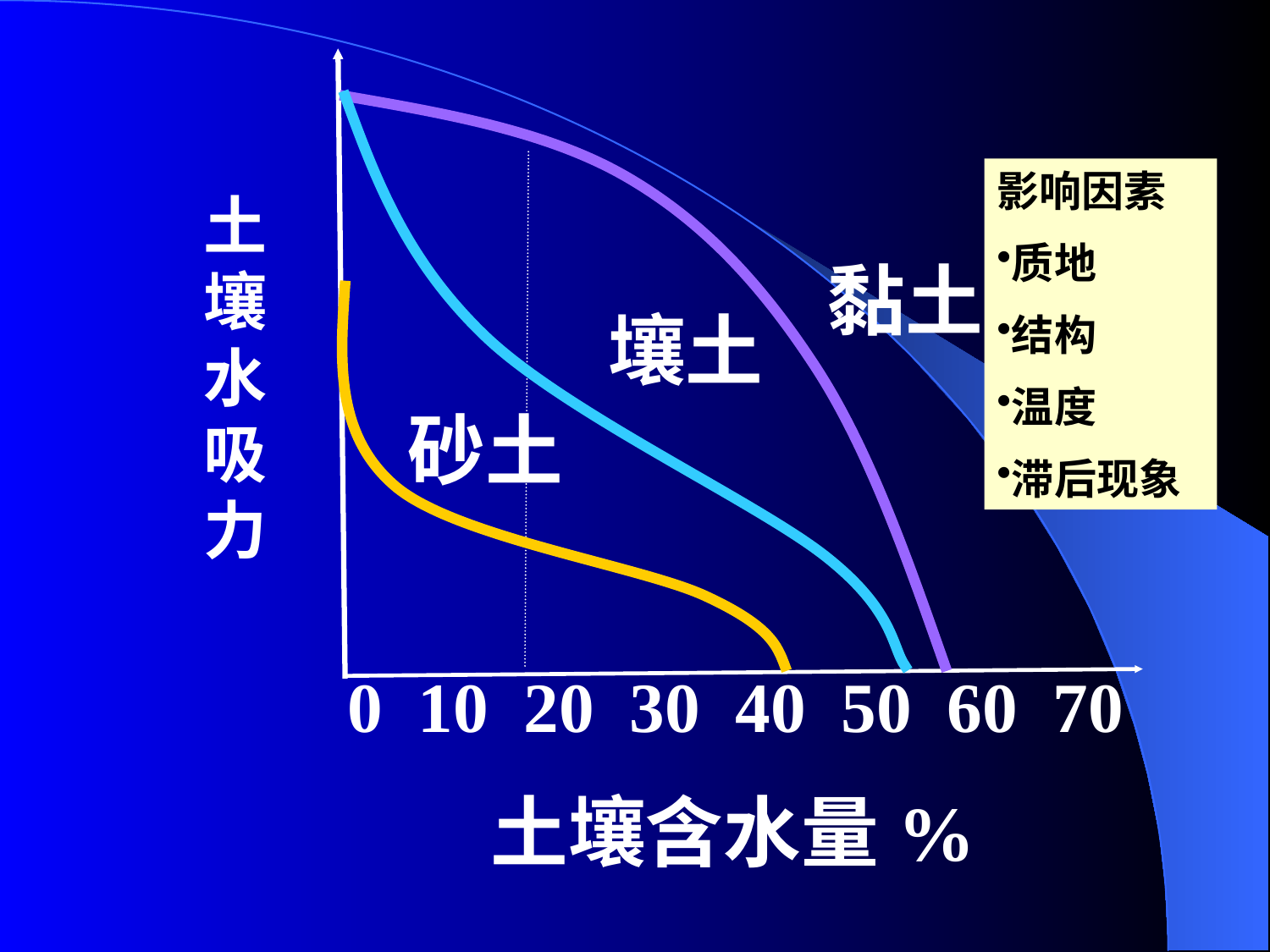

影响因素
质地
结构
温度
滞后现象
土
壤
水
吸
力

黏土

壤土
砂土
0  10  20  30  40  50  60  70

土壤含水量%